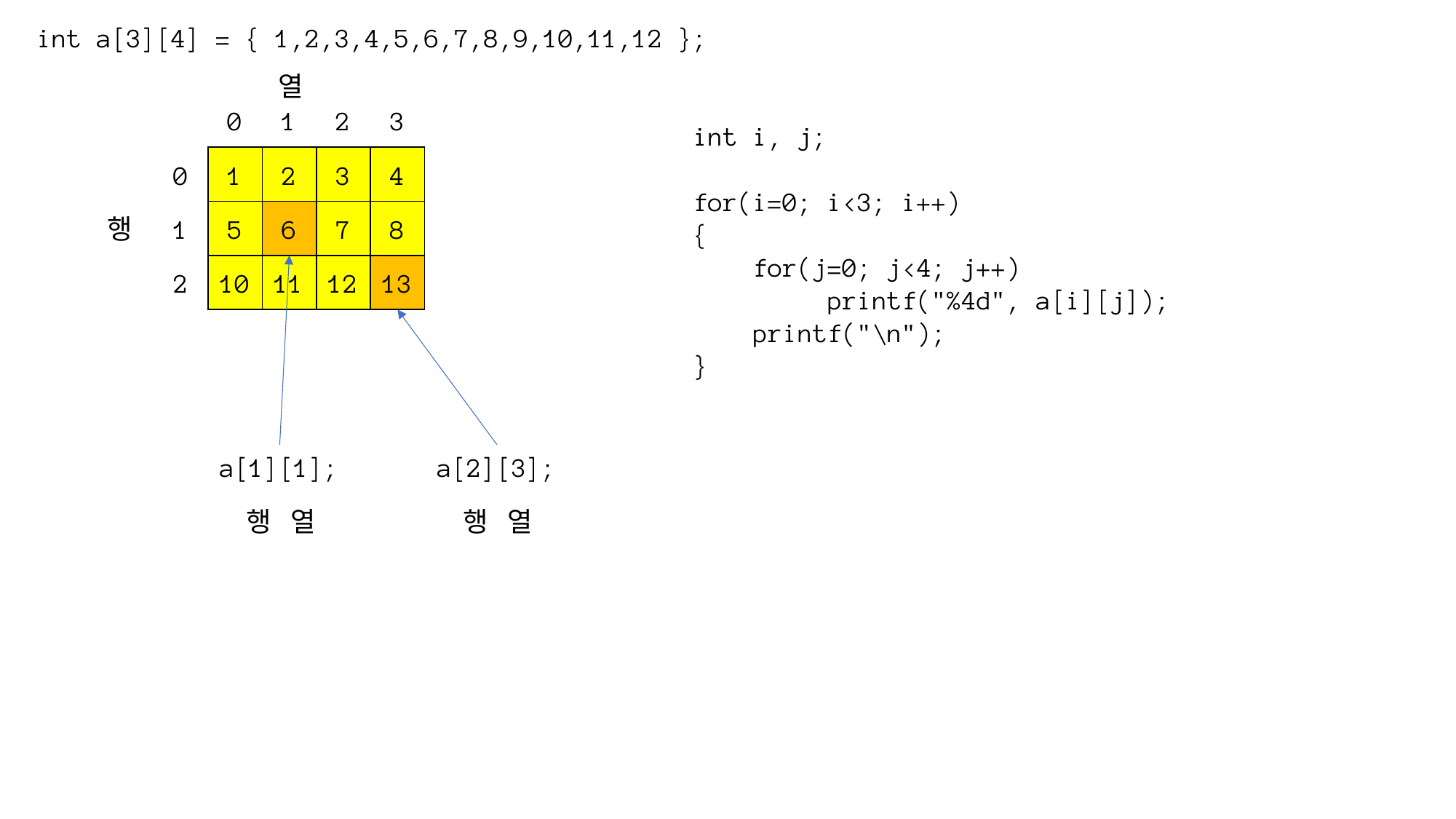

int a[3][4] = { 1,2,3,4,5,6,7,8,9,10,11,12 };
열
0
1
2
3
int i, j;

for(i=0; i<3; i++)
{
    for(j=0; j<4; j++)
         printf("%4d", a[i][j]);
    printf("\n");
}
0
1
2
3
4
1
5
6
7
8
행
2
10
11
12
13
a[1][1];
a[2][3];
행
열
행
열